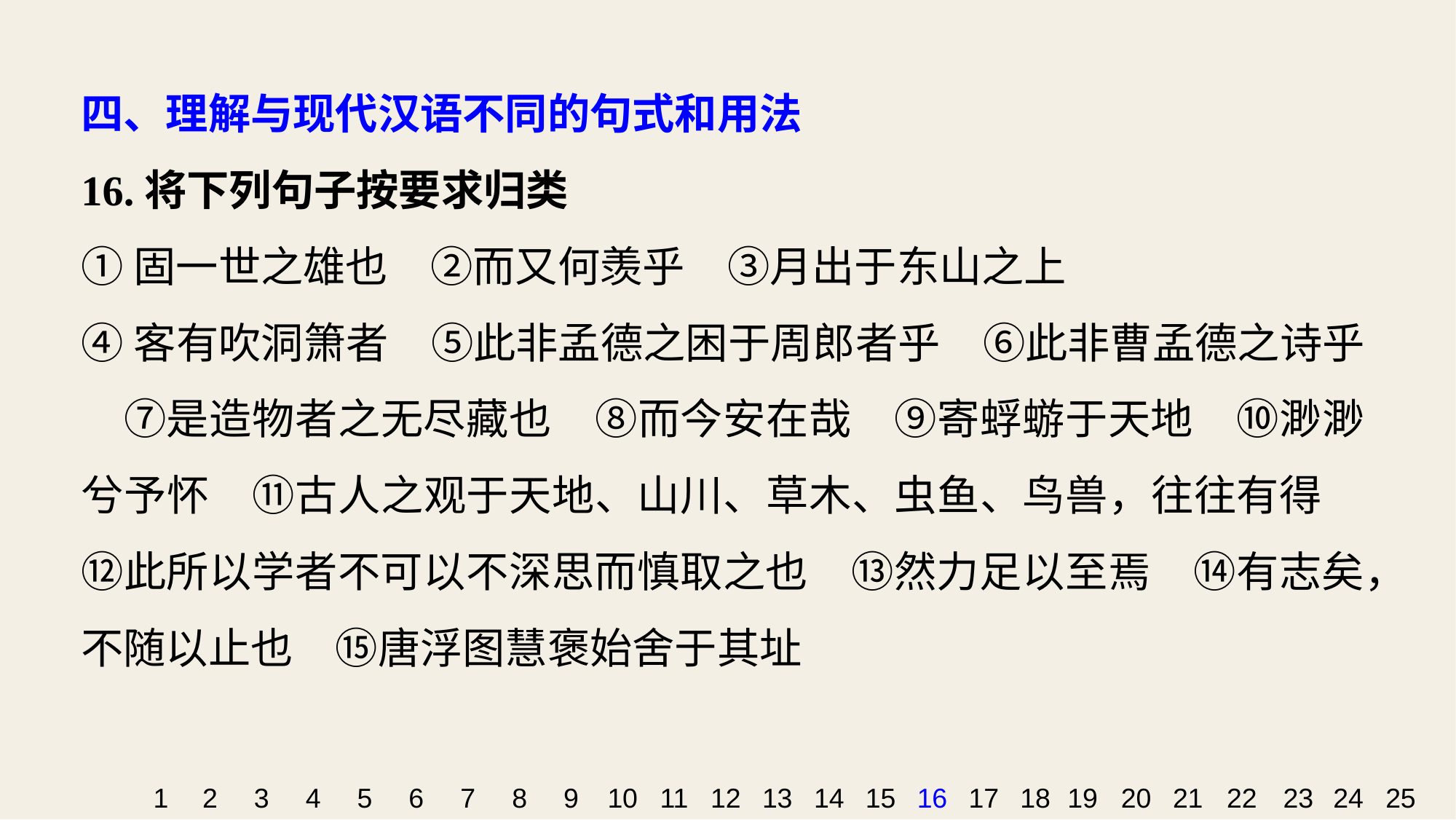

四、理解与现代汉语不同的句式和用法
16.将下列句子按要求归类
①固一世之雄也　②而又何羡乎　③月出于东山之上
④客有吹洞箫者　⑤此非孟德之困于周郎者乎　⑥此非曹孟德之诗乎　⑦是造物者之无尽藏也　⑧而今安在哉　⑨寄蜉蝣于天地　⑩渺渺兮予怀　⑪古人之观于天地、山川、草木、虫鱼、鸟兽，往往有得　⑫此所以学者不可以不深思而慎取之也　⑬然力足以至焉　⑭有志矣，不随以止也　⑮唐浮图慧褒始舍于其址
1
2
3
4
5
6
7
8
9
10
11
12
13
14
15
16
17
18
19
20
21
22
23
24
25